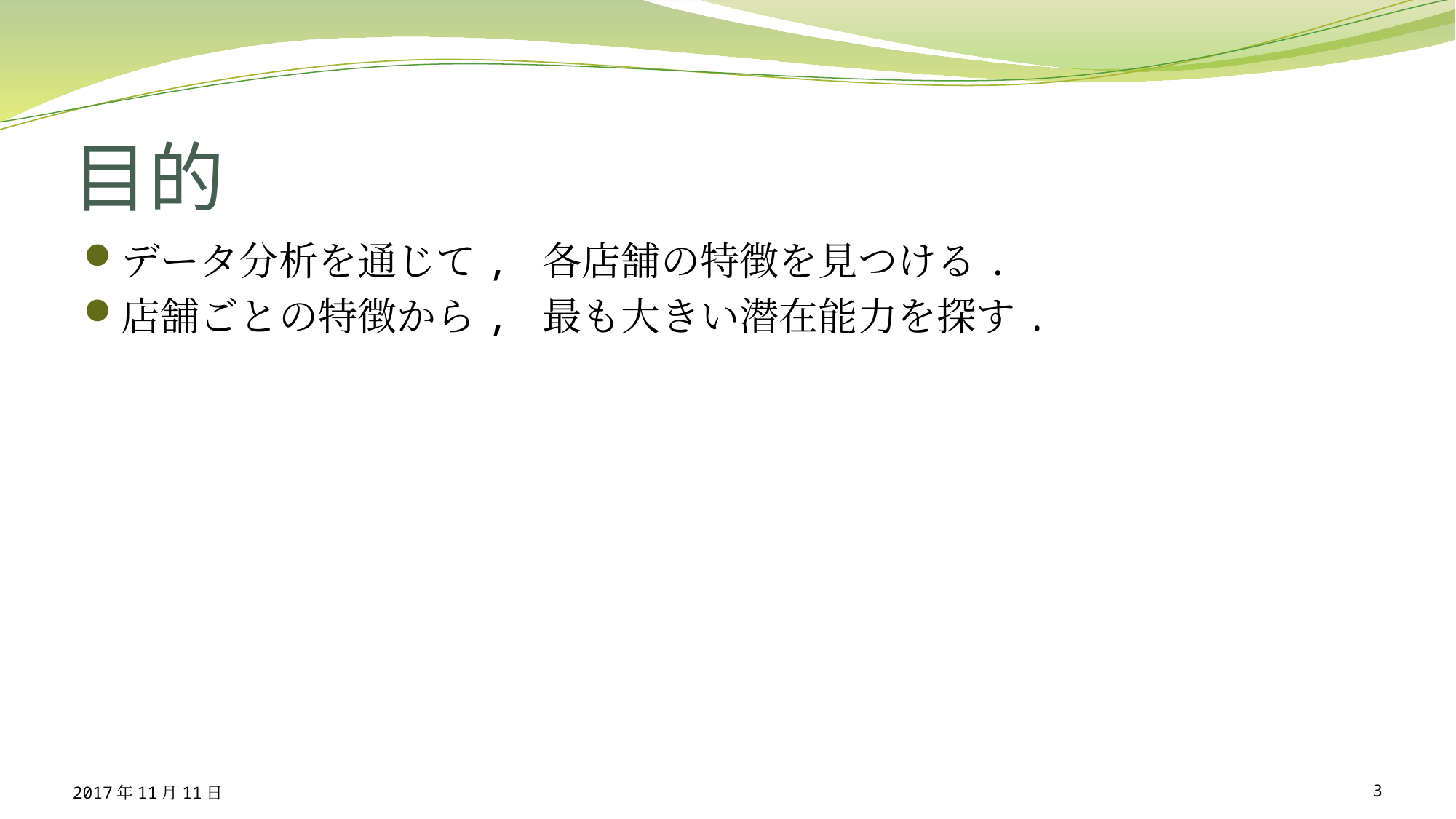

# 目的
データ分析を通じて, 各店舗の特徴を見つける.
店舗ごとの特徴から, 最も大きい潜在能力を探す.
2017年11月11日
3